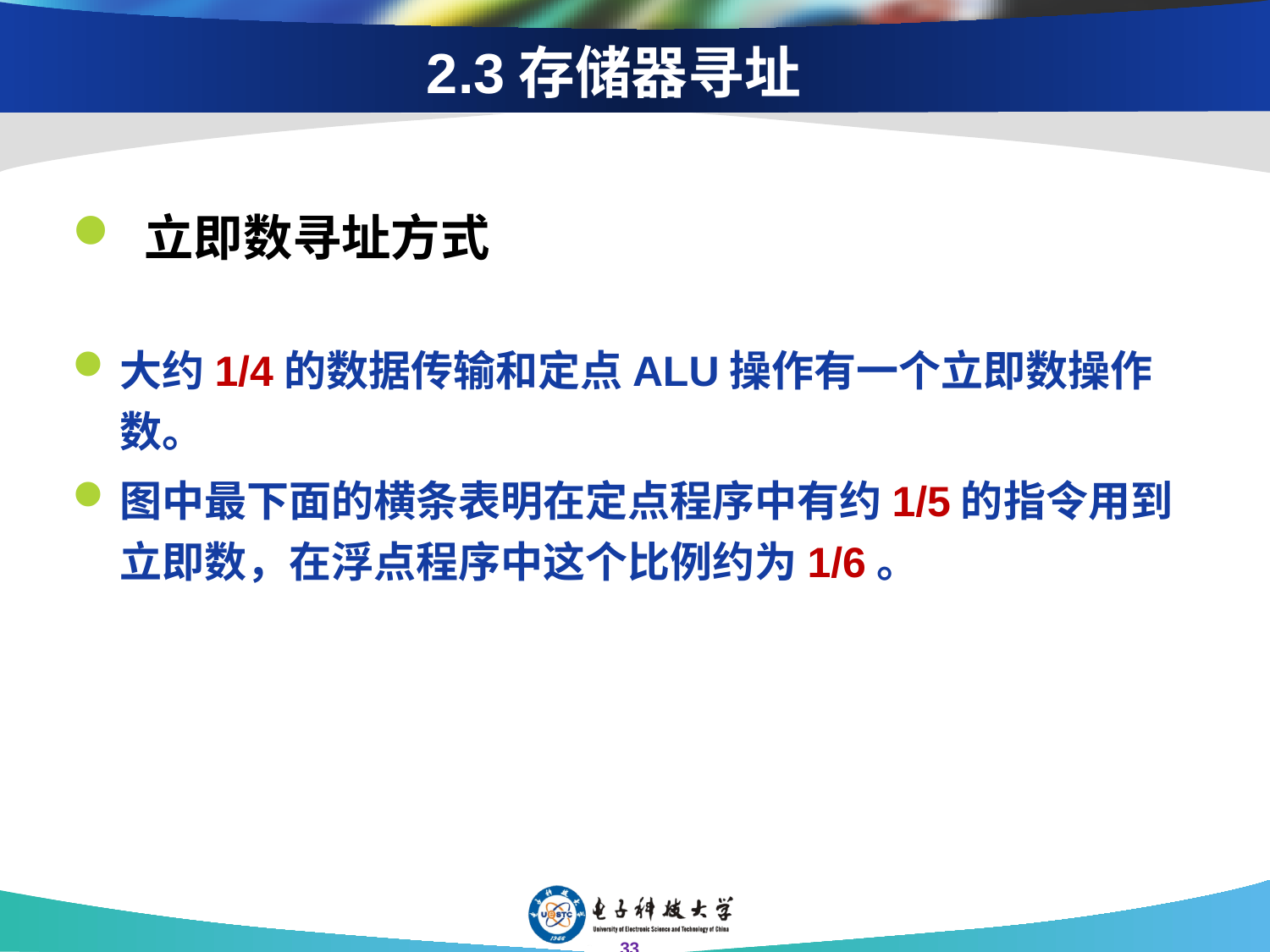

# 2.3存储器寻址
 立即数寻址方式
大约1/4的数据传输和定点ALU操作有一个立即数操作数。
图中最下面的横条表明在定点程序中有约1/5的指令用到立即数，在浮点程序中这个比例约为1/6。
33